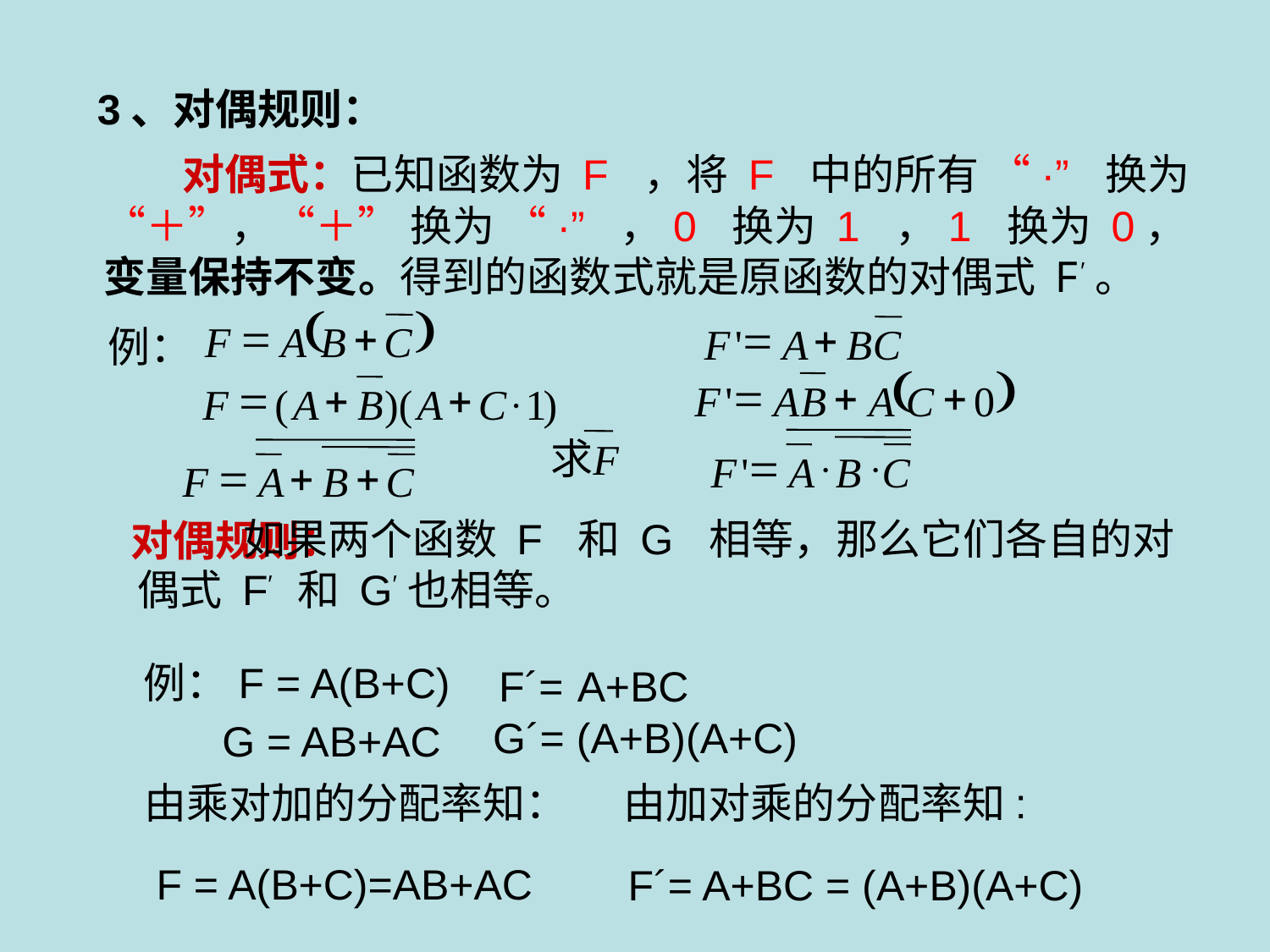

3、对偶规则：
      对偶式：已知函数为 F ，将 F 中的所有 “·” 换为“＋”，“＋” 换为 “·” ，0 换为 1 ，1 换为 0，变量保持不变。得到的函数式就是原函数的对偶式 F′。
(
)

=
+

F
A
B
C

=
+

F
'
A
B
C
例：
(
)

=
+
+

F
'
A
B
A
C
0

=
+
+
⋅

F
(
A
B
)(
A
C
1
)

=
⋅
⋅

F
'
A
B
C

求
F

=
+
+

F
A
B
C
          如果两个函数 F 和 G 相等，那么它们各自的对偶式 F′ 和 G′也相等。
对偶规则：
F´= A+BC
例：F = A(B+C)
G´= (A+B)(A+C)
G = AB+AC
由乘对加的分配率知：
由加对乘的分配率知:
F = A(B+C)=AB+AC
F´= A+BC = (A+B)(A+C)